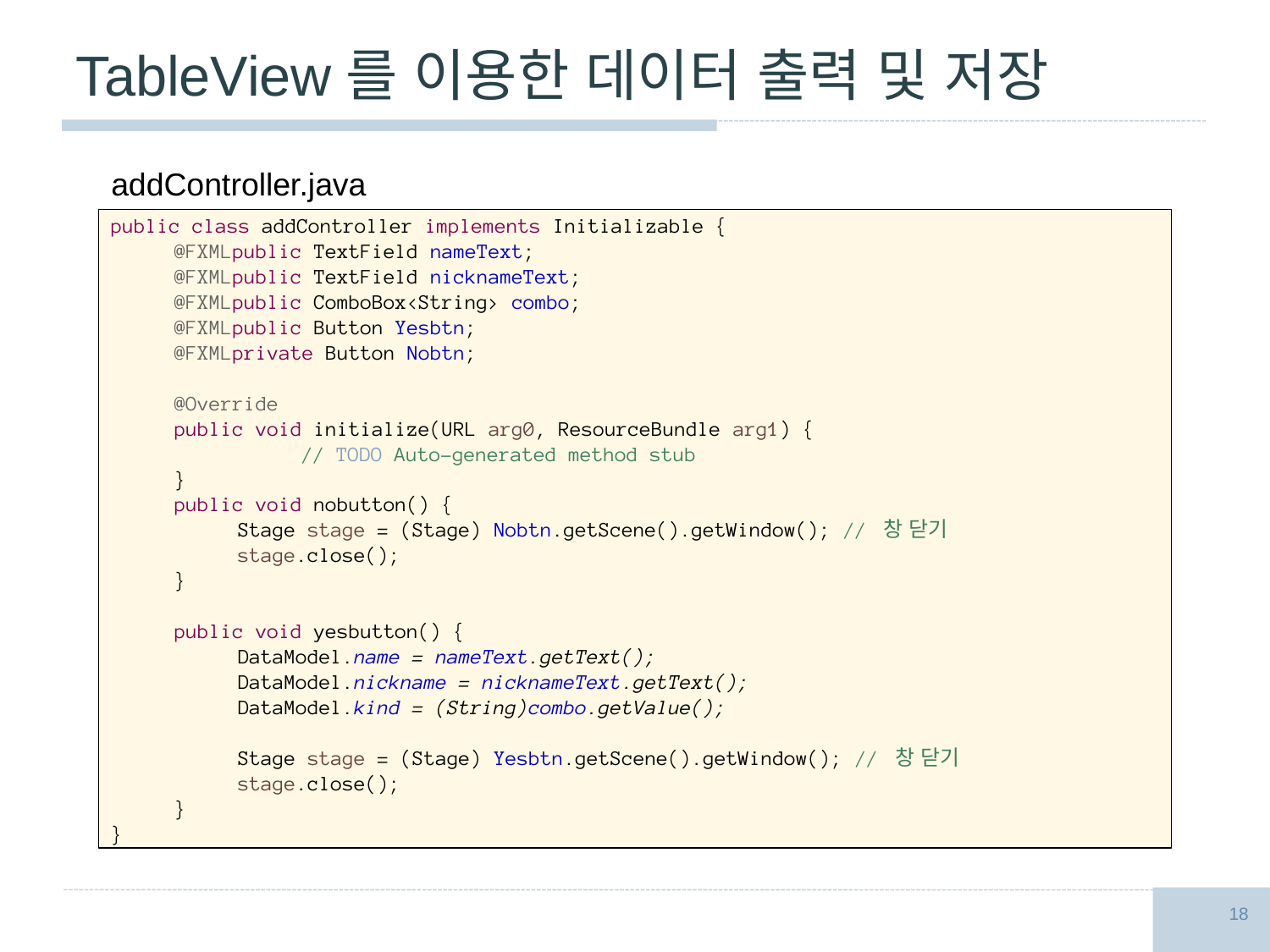

# TableView를 이용한 데이터 출력 및 저장
addController.java
public class addController implements Initializable {
@FXMLpublic TextField nameText;
@FXMLpublic TextField nicknameText;
@FXMLpublic ComboBox<String> combo;
@FXMLpublic Button Yesbtn;
@FXMLprivate Button Nobtn;

@Override
public void initialize(URL arg0, ResourceBundle arg1) {
	// TODO Auto-generated method stub
}
public void nobutton() {
Stage stage = (Stage) Nobtn.getScene().getWindow(); // 창 닫기
stage.close();
}

public void yesbutton() {
DataModel.name = nameText.getText();
DataModel.nickname = nicknameText.getText();
DataModel.kind = (String)combo.getValue();

Stage stage = (Stage) Yesbtn.getScene().getWindow(); // 창 닫기
stage.close();
}
}